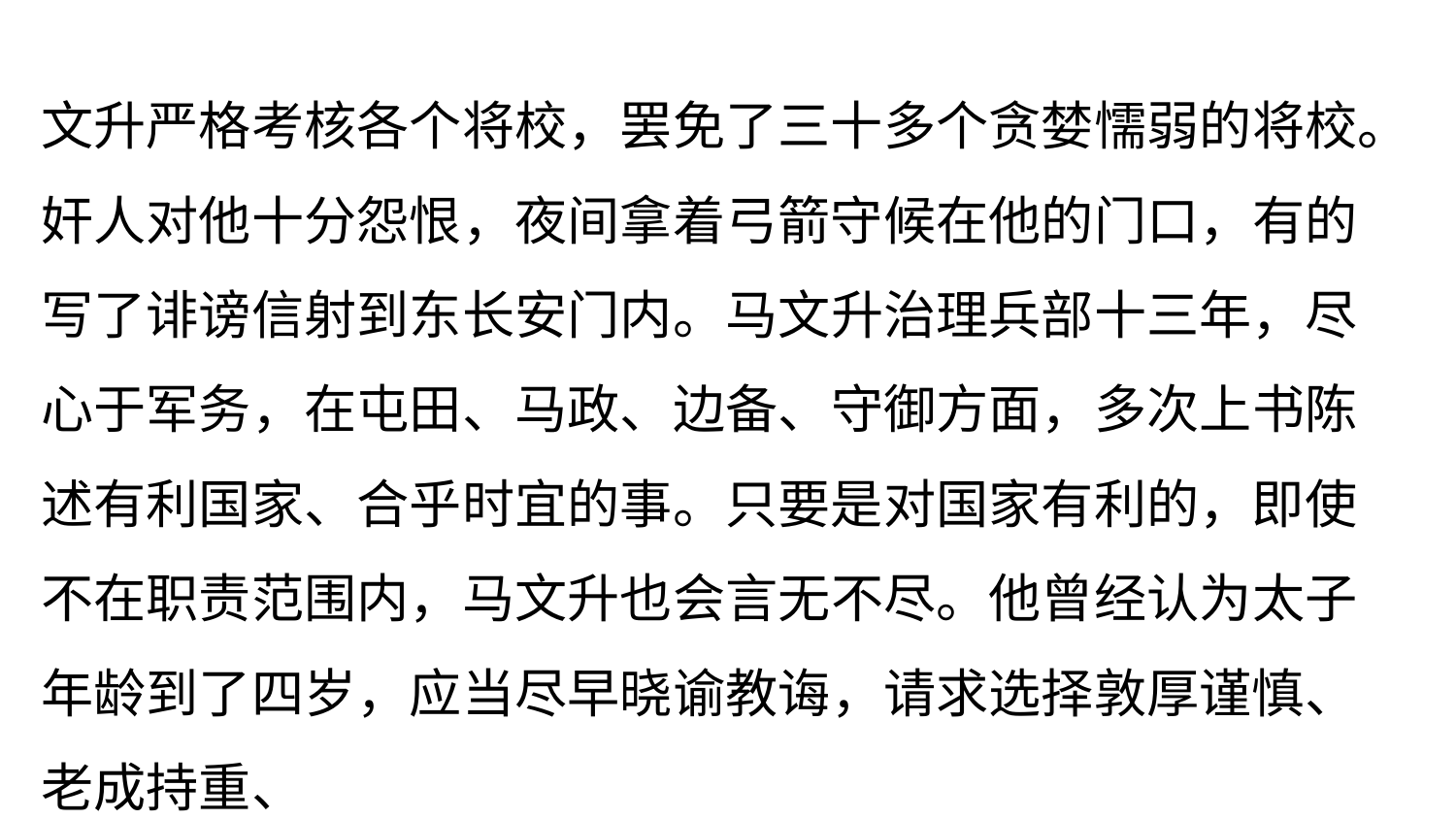

文升严格考核各个将校，罢免了三十多个贪婪懦弱的将校。奸人对他十分怨恨，夜间拿着弓箭守候在他的门口，有的写了诽谤信射到东长安门内。马文升治理兵部十三年，尽心于军务，在屯田、马政、边备、守御方面，多次上书陈述有利国家、合乎时宜的事。只要是对国家有利的，即使不在职责范围内，马文升也会言无不尽。他曾经认为太子年龄到了四岁，应当尽早晓谕教诲，请求选择敦厚谨慎、老成持重、